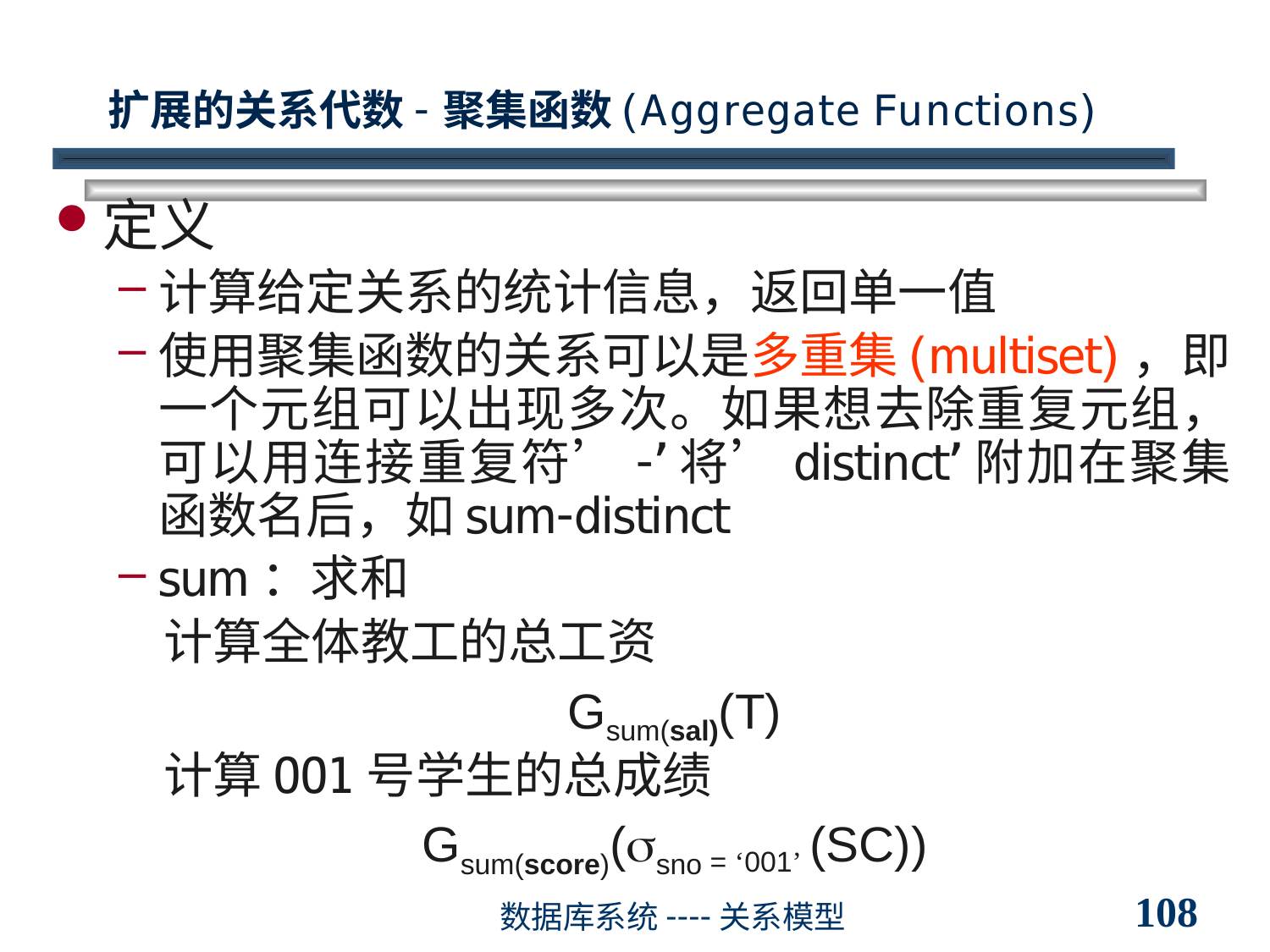

# 扩展的关系代数-聚集函数(Aggregate Functions)
定义
计算给定关系的统计信息，返回单一值
使用聚集函数的关系可以是多重集(multiset)，即一个元组可以出现多次。如果想去除重复元组，可以用连接重复符’-’将’distinct’附加在聚集函数名后，如sum-distinct
sum：求和
   计算全体教工的总工资
Gsum(sal)(T)
   计算001号学生的总成绩
Gsum(score)(σsno = ‘001’ (SC))
108
数据库系统----关系模型